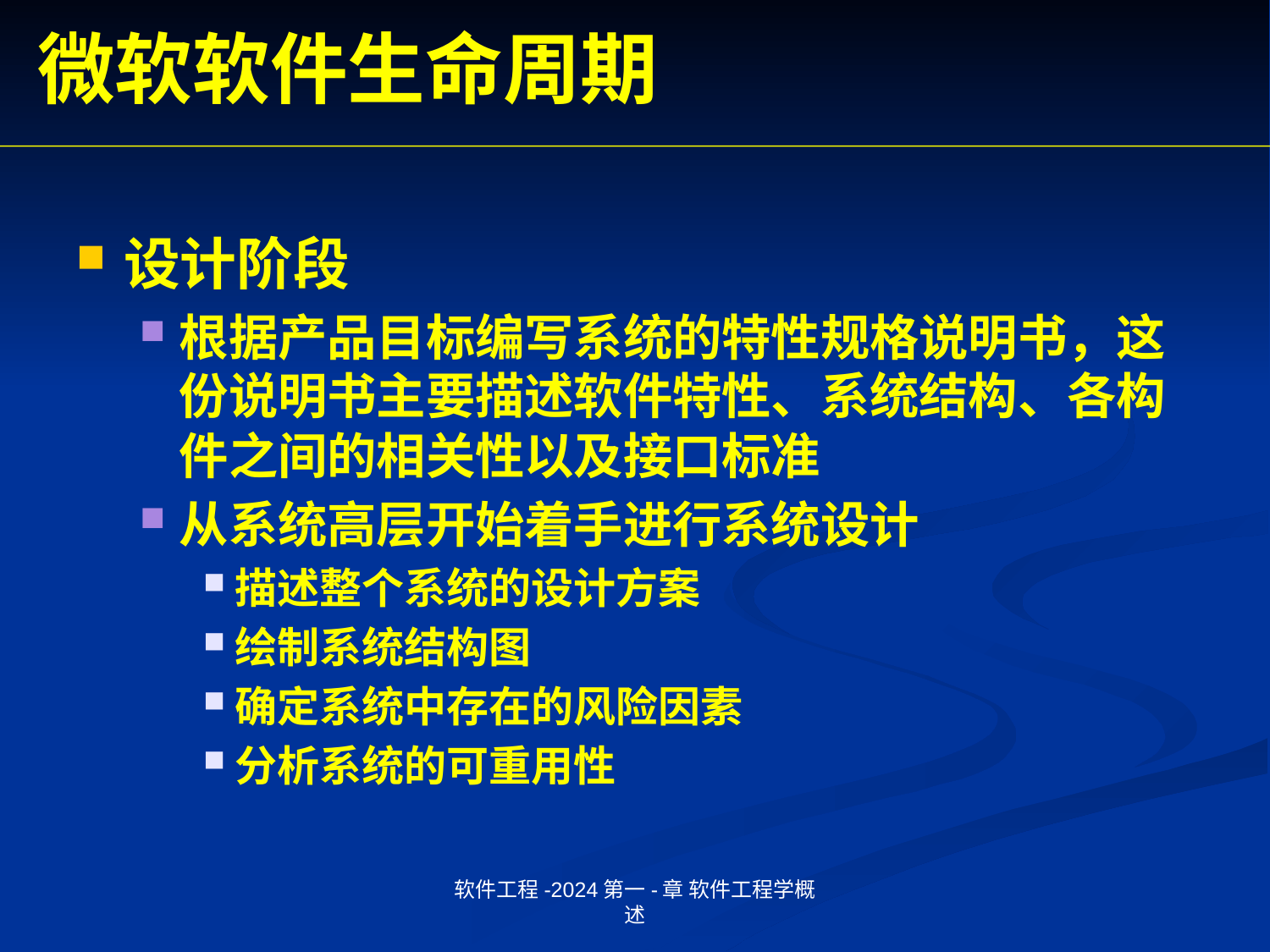

微软软件生命周期

设计阶段
根据产品目标编写系统的特性规格说明书，这份说明书主要描述软件特性、系统结构、各构件之间的相关性以及接口标准
从系统高层开始着手进行系统设计
描述整个系统的设计方案
绘制系统结构图
确定系统中存在的风险因素
分析系统的可重用性
软件工程-2024第一-章 软件工程学概述
168